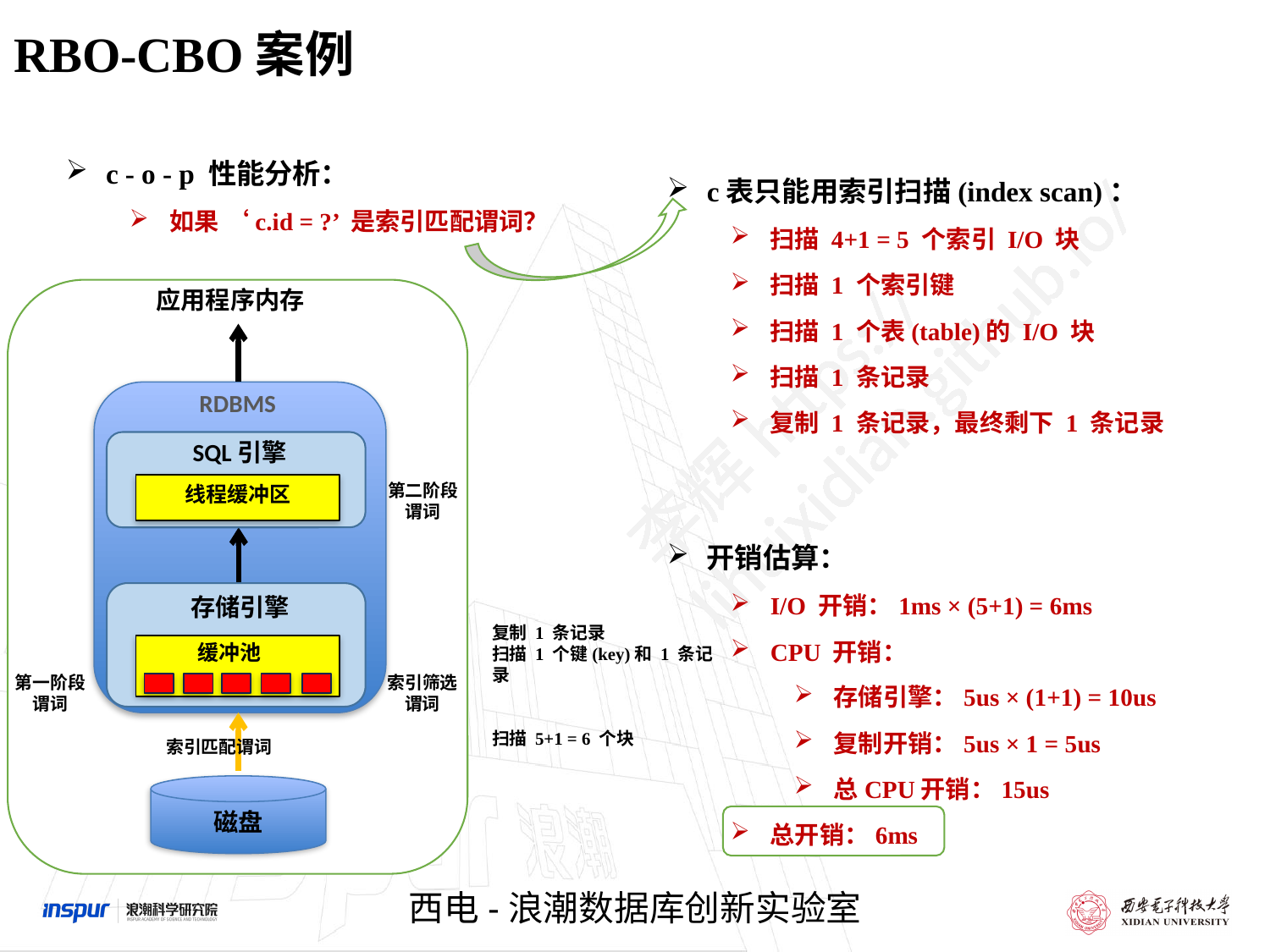

RBO-CBO案例

c - o - p 性能分析：
如果 ‘c.id = ?’ 是索引匹配谓词？
c表只能用索引扫描(index scan)：
扫描 4+1 = 5 个索引 I/O 块
扫描 1 个索引键
扫描 1 个表(table)的 I/O 块
扫描 1 条记录
复制 1 条记录，最终剩下 1 条记录

应用程序内存

RDBMS
SQL引擎

第二阶段
谓词

线程缓冲区

存储引擎
缓冲池

第一阶段
谓词
索引筛选
谓词

索引匹配谓词
磁盘
开销估算：
I/O 开销：1ms × (5+1) = 6ms
CPU 开销：
存储引擎：5us × (1+1) = 10us
复制开销：5us × 1 = 5us
总CPU开销：15us
总开销：6ms
复制 1 条记录
扫描 1 个键(key)和 1 条记录

扫描 5+1 = 6 个块